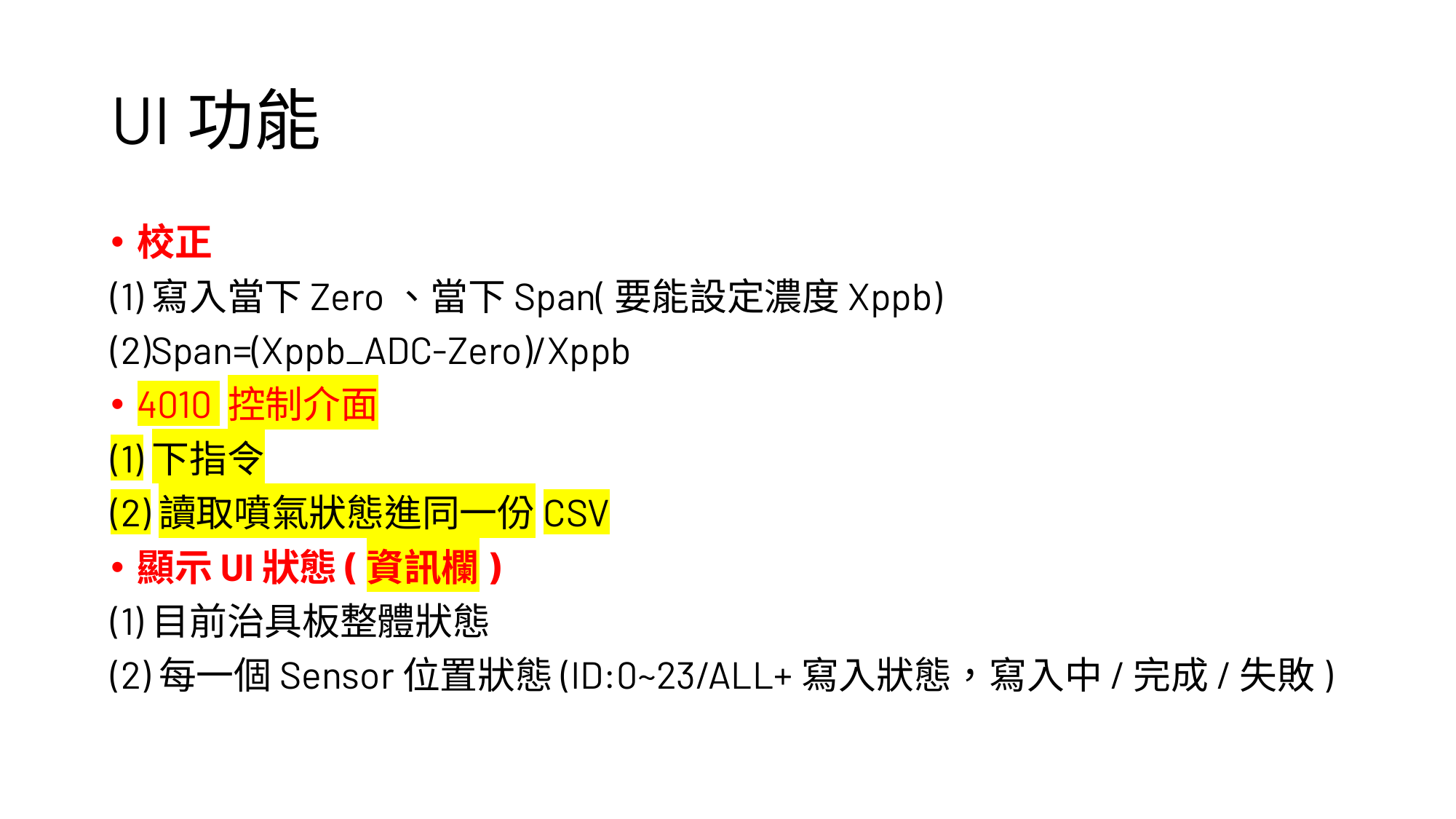

# UI功能
校正
(1)寫入當下Zero、當下Span(要能設定濃度Xppb)
(2)Span=(Xppb_ADC-Zero)/Xppb
4010 控制介面
(1)下指令
(2)讀取噴氣狀態進同一份CSV
顯示UI狀態(資訊欄)
(1)目前治具板整體狀態
(2)每一個Sensor位置狀態(ID:0~23/ALL+寫入狀態，寫入中/完成/失敗)